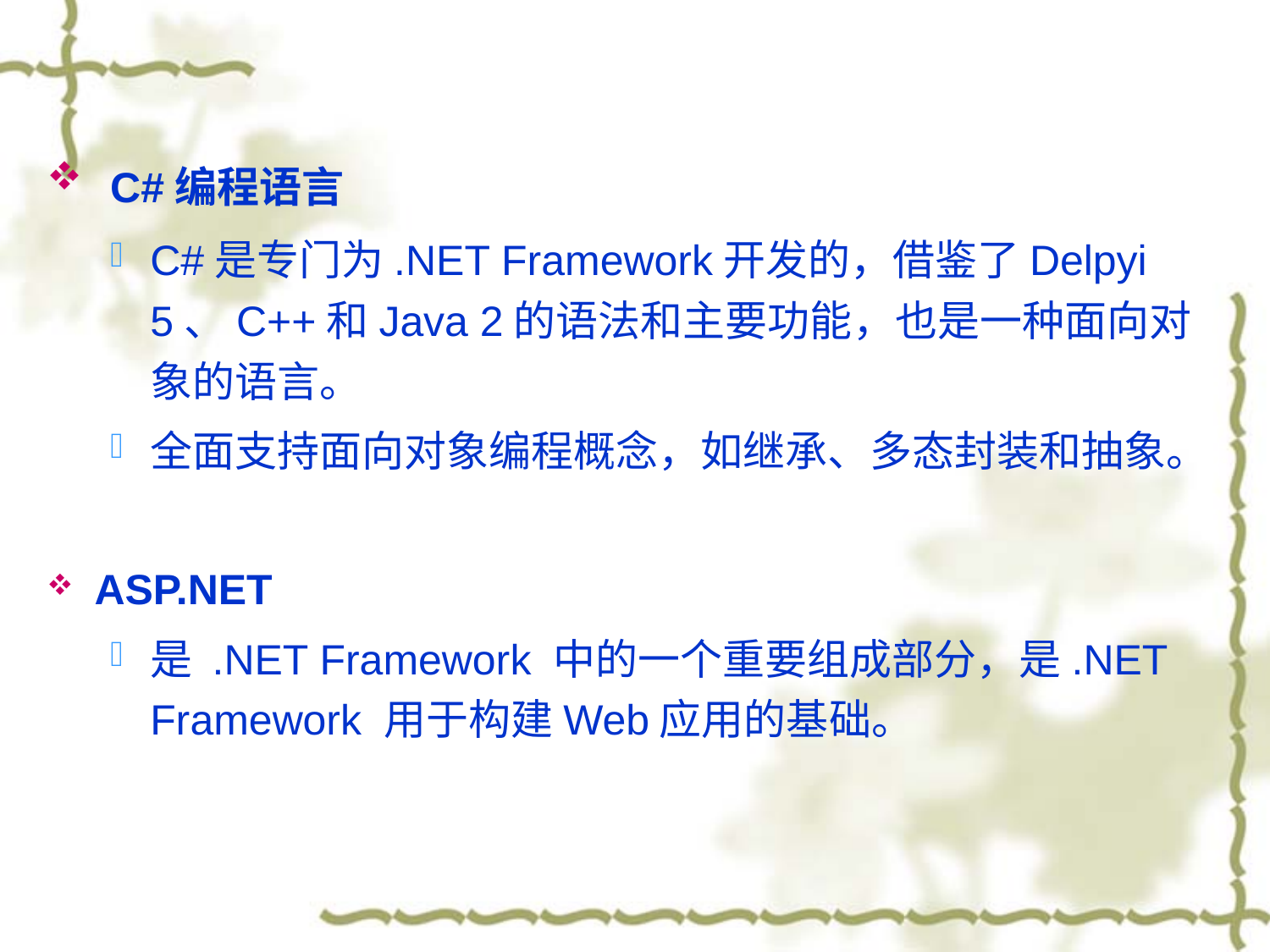

C#编程语言
C#是专门为.NET Framework开发的，借鉴了Delpyi 5、C++和Java 2的语法和主要功能，也是一种面向对象的语言。
全面支持面向对象编程概念，如继承、多态封装和抽象。

ASP.NET
是 .NET Framework 中的一个重要组成部分，是.NET Framework 用于构建Web应用的基础。